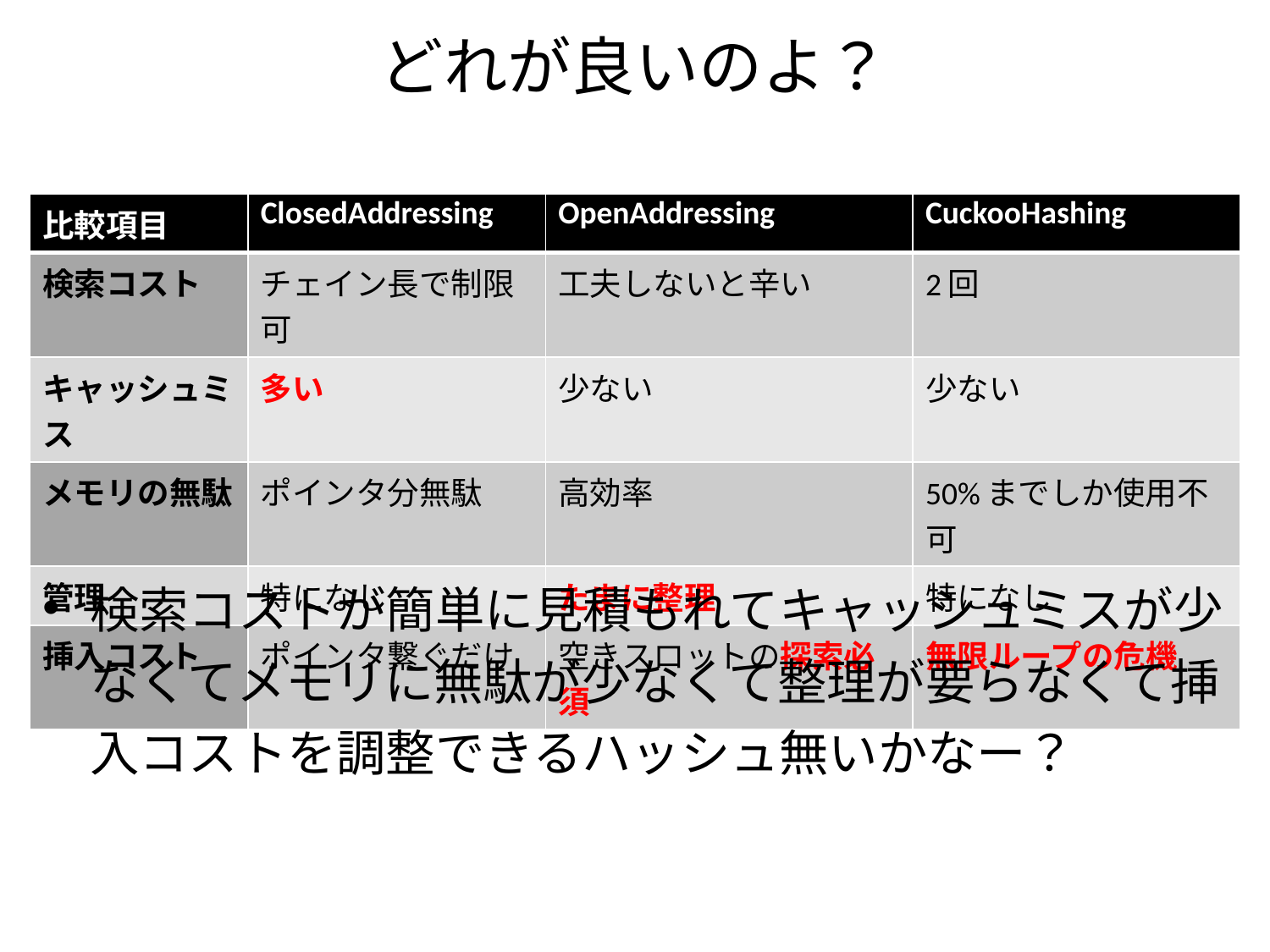

# どれが良いのよ？
| 比較項目 | ClosedAddressing | OpenAddressing | CuckooHashing |
| --- | --- | --- | --- |
| 検索コスト | チェイン長で制限可 | 工夫しないと辛い | 2回 |
| キャッシュミス | 多い | 少ない | 少ない |
| メモリの無駄 | ポインタ分無駄 | 高効率 | 50%までしか使用不可 |
| 管理 | 特になし | たまに整理 | 特になし |
| 挿入コスト | ポインタ繋ぐだけ | 空きスロットの探索必須 | 無限ループの危機 |
検索コストが簡単に見積もれてキャッシュミスが少なくてメモリに無駄が少なくて整理が要らなくて挿入コストを調整できるハッシュ無いかなー？